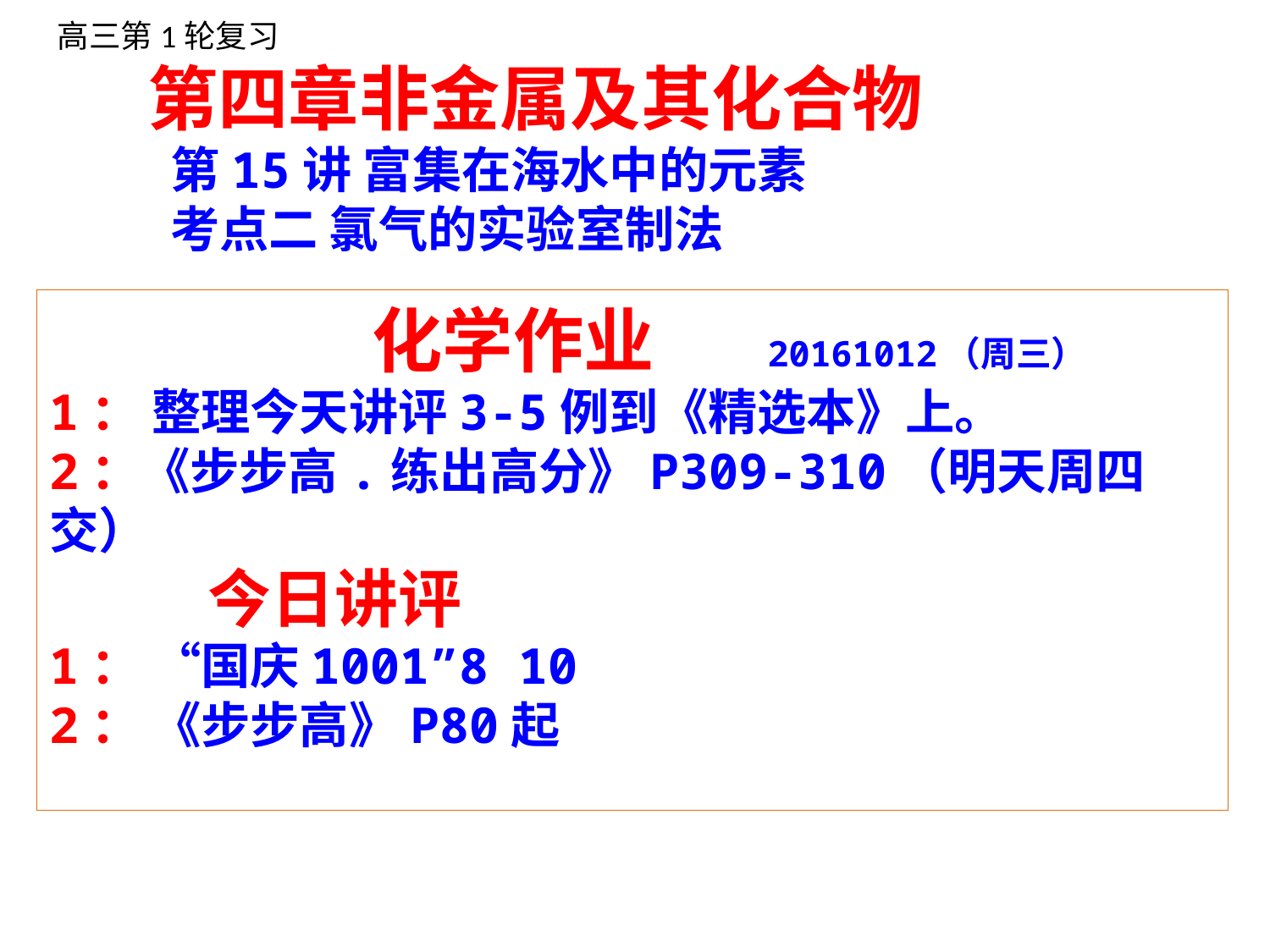

高三第1轮复习
       第四章非金属及其化合物
         第15讲 富集在海水中的元素
         考点二 氯气的实验室制法
                   化学作业      20161012（周三）
1： 整理今天讲评3-5例到《精选本》上。
2：《步步高.练出高分》P309-310（明天周四交）
             今日讲评
1： “国庆1001”8 10
2： 《步步高》P80起